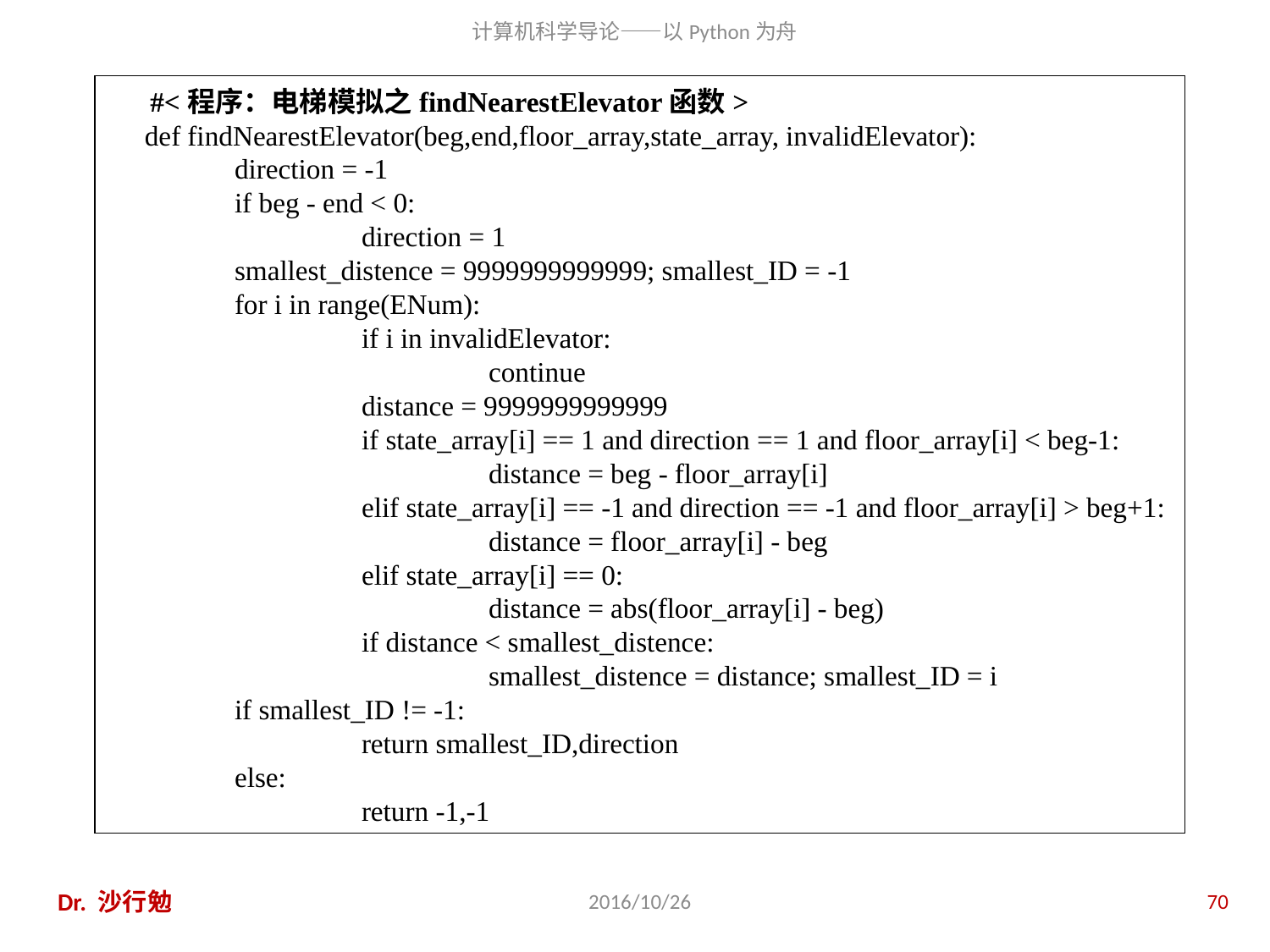

#<程序：电梯模拟之findNearestElevator函数>
def findNearestElevator(beg,end,floor_array,state_array, invalidElevator):
	direction = -1
	if beg - end < 0:
		direction = 1
	smallest_distence = 9999999999999; smallest_ID = -1
	for i in range(ENum):
		if i in invalidElevator:
			continue
		distance = 9999999999999
		if state_array[i] == 1 and direction == 1 and floor_array[i] < beg-1:
			distance = beg - floor_array[i]
		elif state_array[i] == -1 and direction == -1 and floor_array[i] > beg+1:
			distance = floor_array[i] - beg
		elif state_array[i] == 0:
			distance = abs(floor_array[i] - beg)
		if distance < smallest_distence:
			smallest_distence = distance; smallest_ID = i
	if smallest_ID != -1:
		return smallest_ID,direction
	else:
		return -1,-1
Dr. 沙行勉
2016/10/26
70